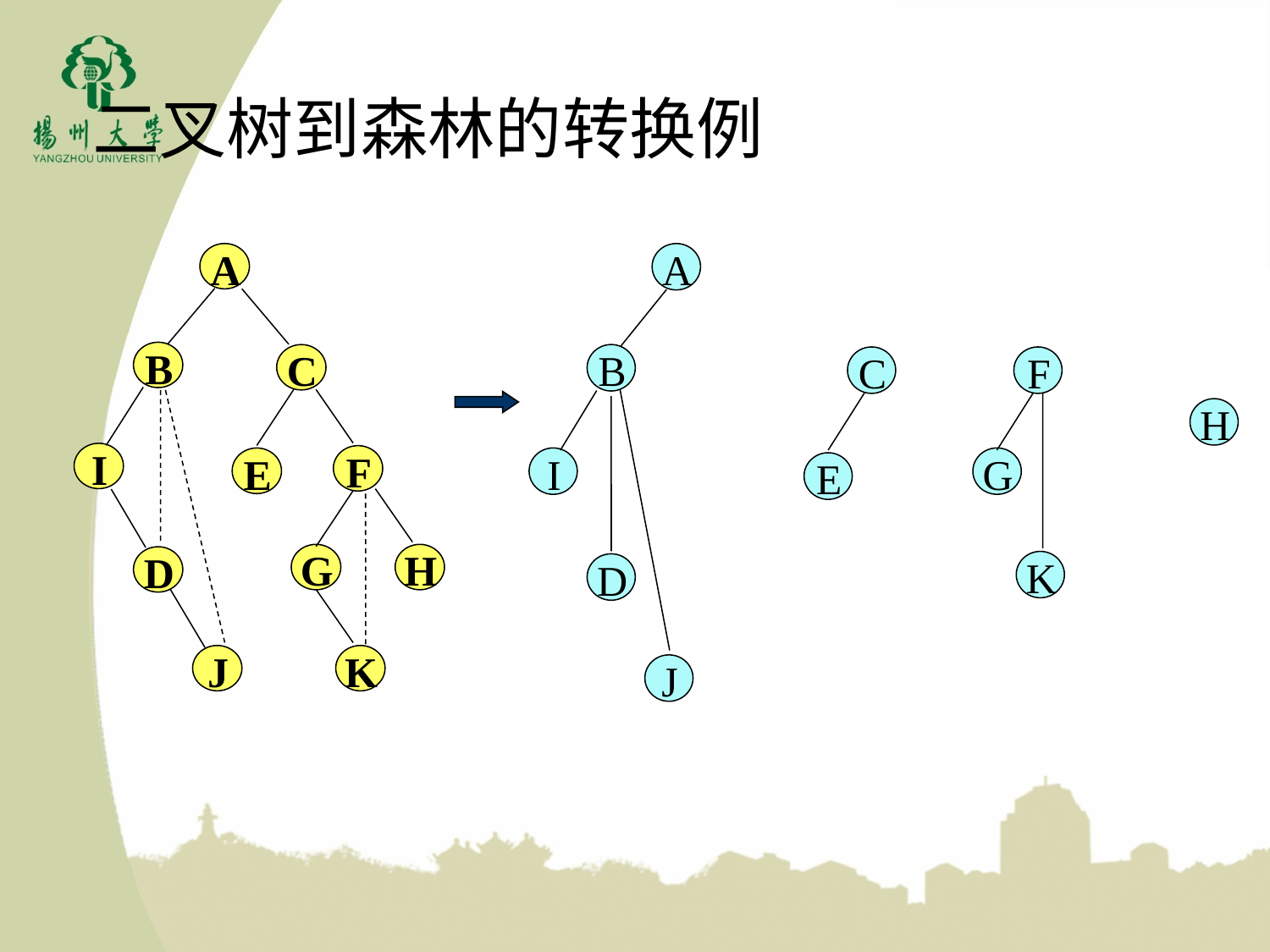

二叉树到森林的转换例
A

B

C

I

F

E

G
H

D

J
K

A

B

C
F

H

I
G

E

K

D

J